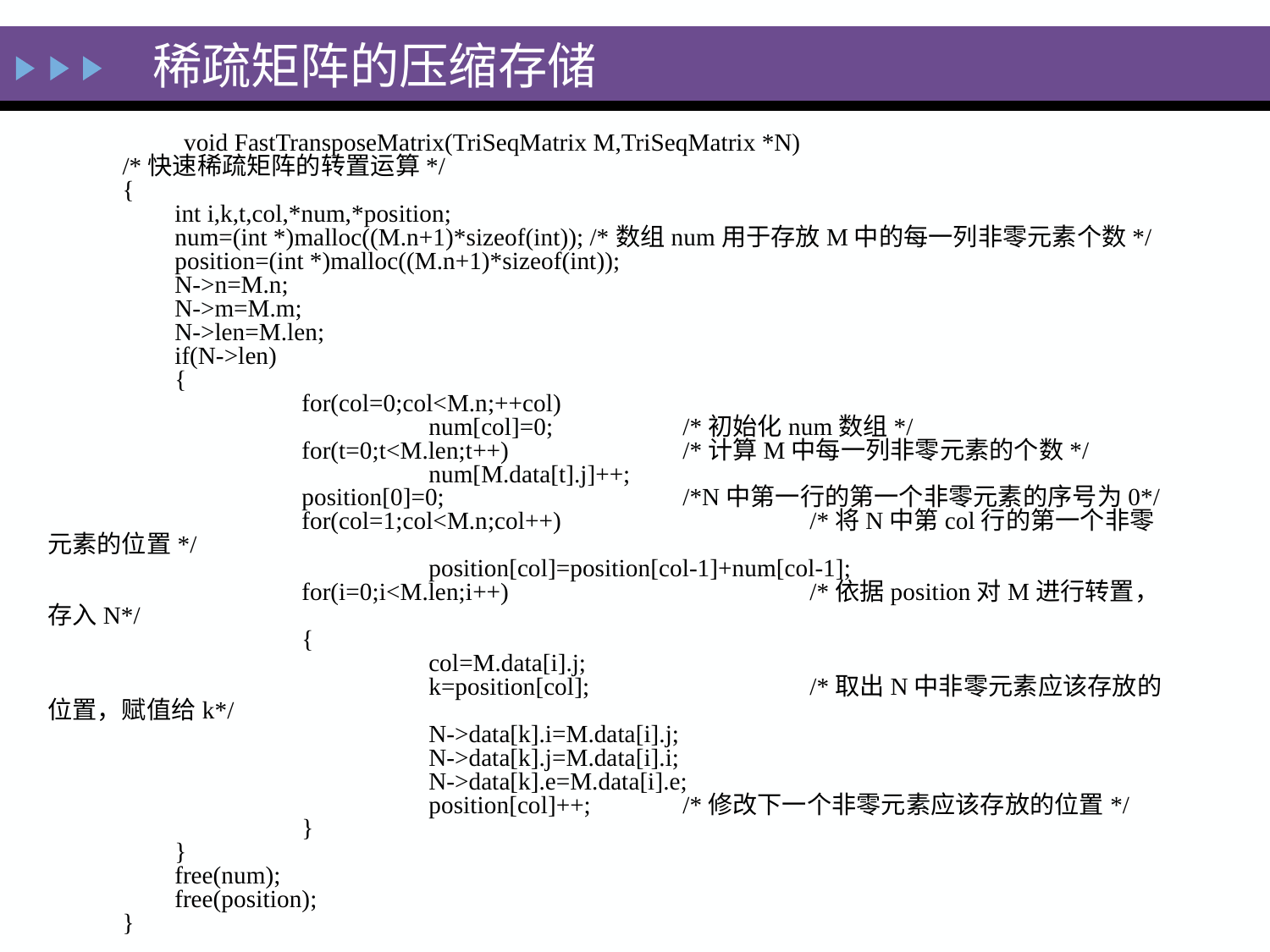

# 稀疏矩阵的压缩存储
          void FastTransposeMatrix(TriSeqMatrix M,TriSeqMatrix *N)
/*快速稀疏矩阵的转置运算*/
{
	int i,k,t,col,*num,*position;
	num=(int *)malloc((M.n+1)*sizeof(int)); /*数组num用于存放M中的每一列非零元素个数*/
	position=(int *)malloc((M.n+1)*sizeof(int));
	N->n=M.n;
	N->m=M.m;
	N->len=M.len;
	if(N->len)
	{
		for(col=0;col<M.n;++col)
			num[col]=0;		/*初始化num数组*/
		for(t=0;t<M.len;t++)		/*计算M中每一列非零元素的个数*/
			num[M.data[t].j]++;
		position[0]=0;		/*N中第一行的第一个非零元素的序号为0*/
		for(col=1;col<M.n;col++)		/*将N中第col行的第一个非零元素的位置*/
			position[col]=position[col-1]+num[col-1];
		for(i=0;i<M.len;i++)			/*依据position对M进行转置，存入N*/
		{
			col=M.data[i].j;
			k=position[col];		/*取出N中非零元素应该存放的位置，赋值给k*/
			N->data[k].i=M.data[i].j;
			N->data[k].j=M.data[i].i;
			N->data[k].e=M.data[i].e;
			position[col]++;	/*修改下一个非零元素应该存放的位置*/
		}
	}
	free(num);
	free(position);
}